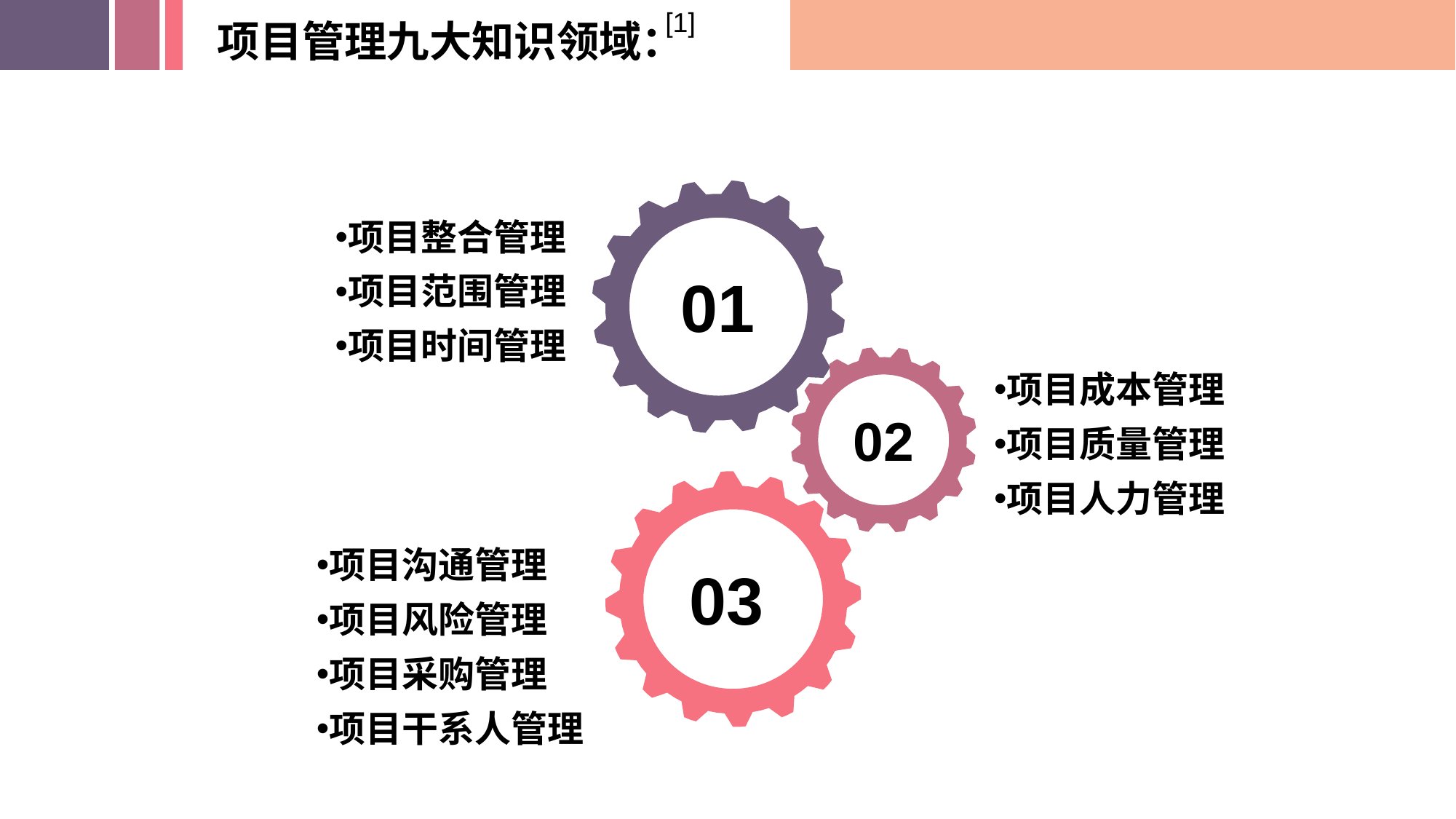

[1]
项目管理九大知识领域：

项目整合管理
项目范围管理
项目时间管理
01

项目成本管理
项目质量管理
项目人力管理
02

项目沟通管理
项目风险管理
项目采购管理
项目干系人管理
03